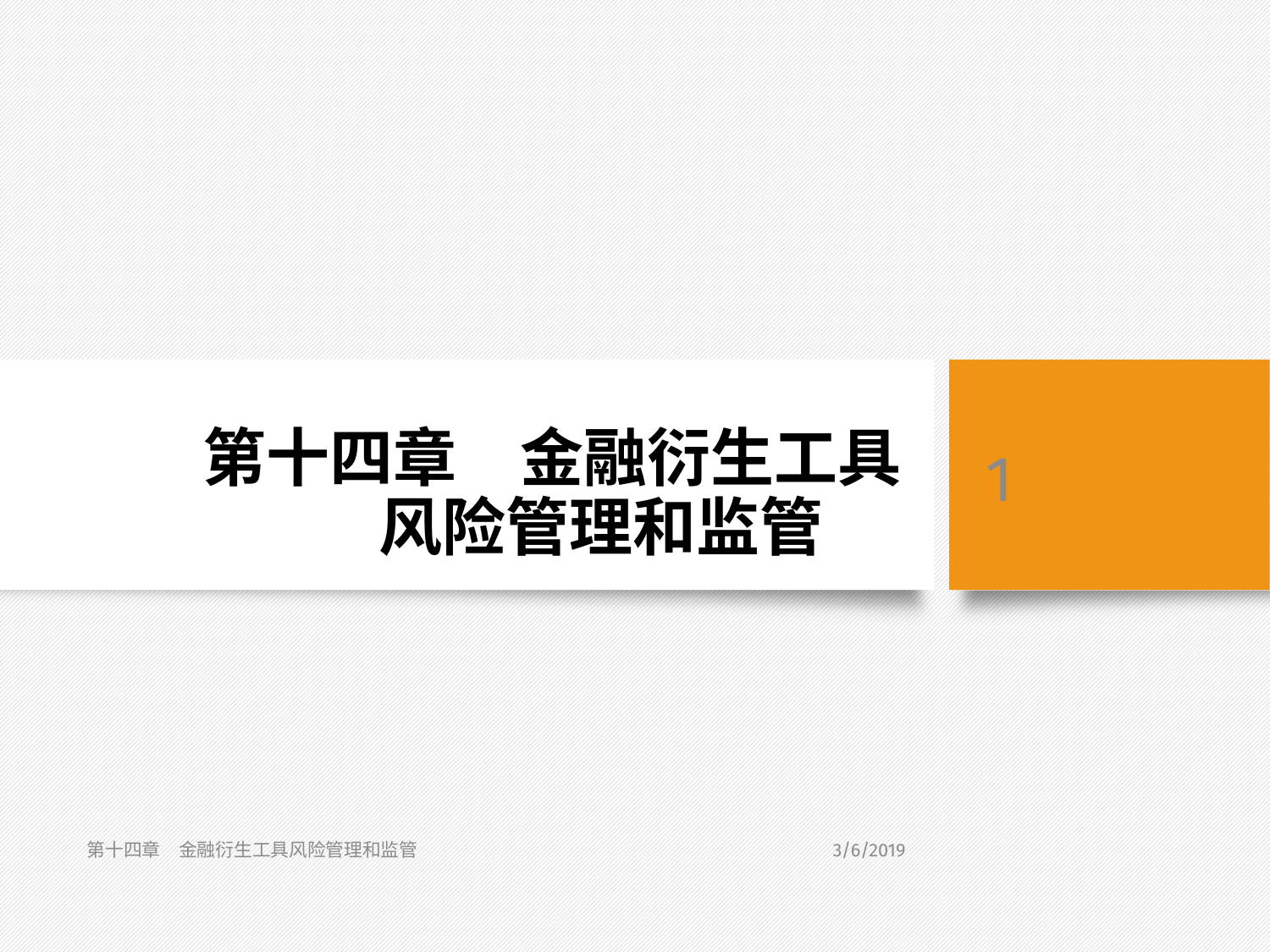

# 第十四章　金融衍生工具 风险管理和监管
1

3/6/2019
第十四章　金融衍生工具风险管理和监管